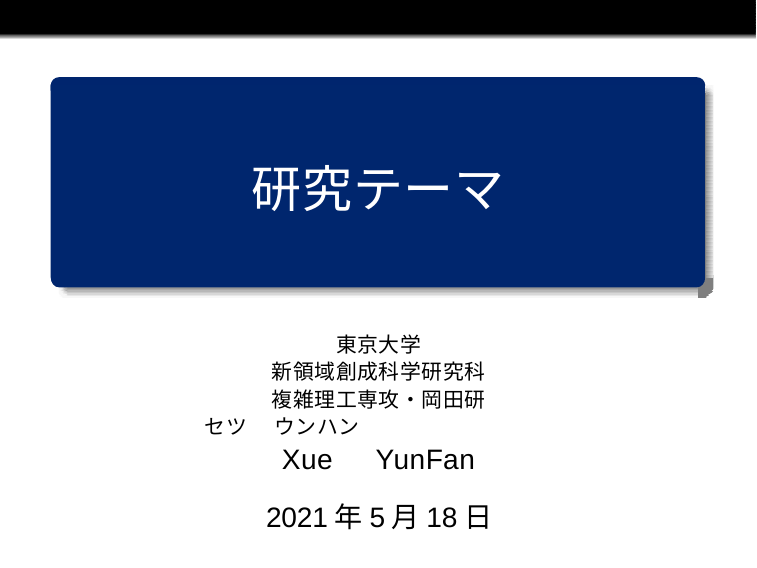

# 研究テーマ .
東京大学
新領域創成科学研究科
複雑理工専攻・岡田研
セツ　 ウンハン
Xue　YunFan
2021年5月18日